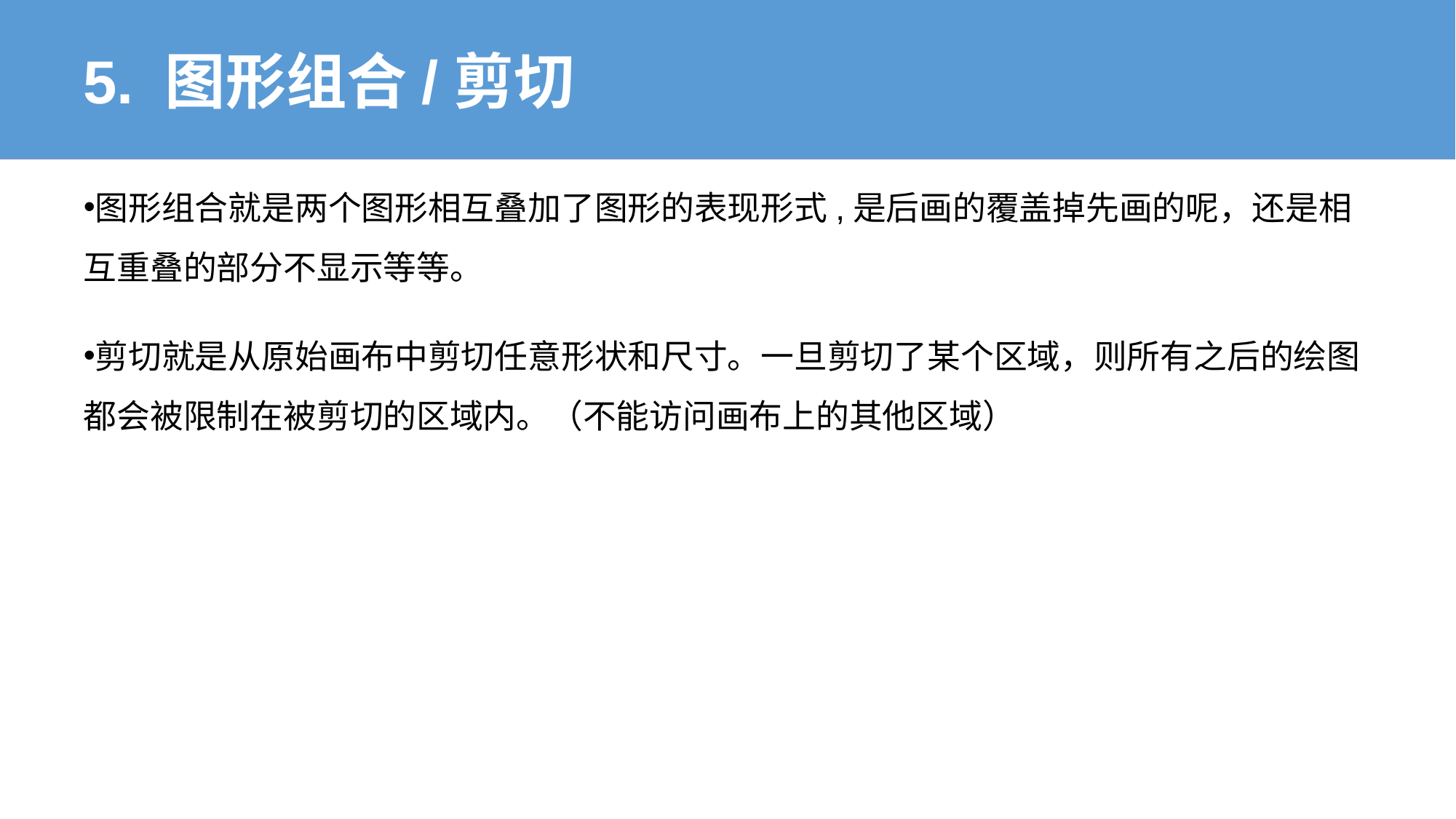

# 5. 图形组合/剪切
图形组合就是两个图形相互叠加了图形的表现形式,是后画的覆盖掉先画的呢，还是相互重叠的部分不显示等等。
剪切就是从原始画布中剪切任意形状和尺寸。一旦剪切了某个区域，则所有之后的绘图都会被限制在被剪切的区域内。（不能访问画布上的其他区域）